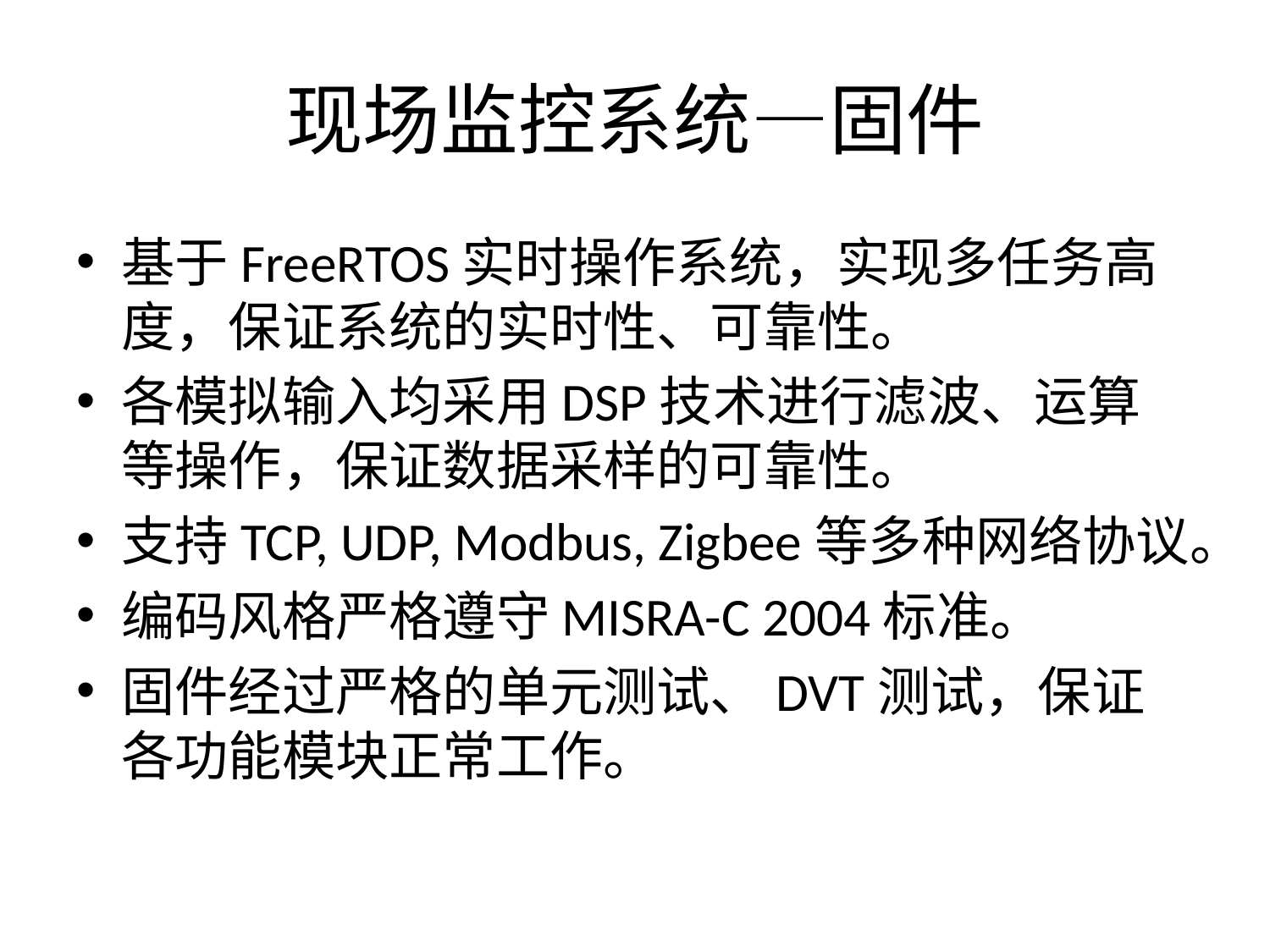

# 现场监控系统—固件
基于FreeRTOS实时操作系统，实现多任务高度，保证系统的实时性、可靠性。
各模拟输入均采用DSP技术进行滤波、运算等操作，保证数据采样的可靠性。
支持TCP, UDP, Modbus, Zigbee等多种网络协议。
编码风格严格遵守MISRA-C 2004标准。
固件经过严格的单元测试、DVT测试，保证各功能模块正常工作。